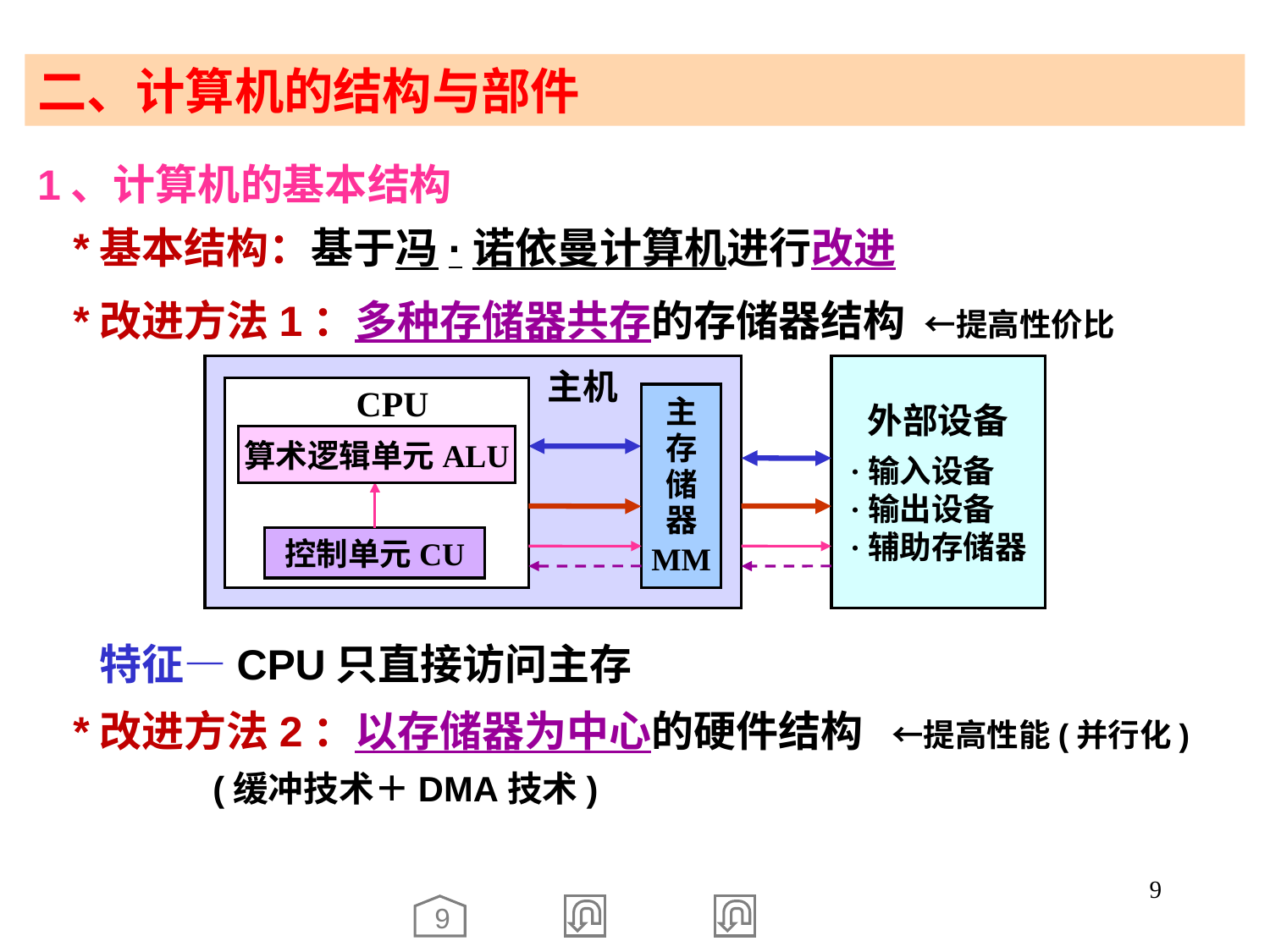

二、计算机的结构与部件
1、计算机的基本结构
   *基本结构：基于冯·诺依曼计算机进行改进
   *改进方法1：多种存储器共存的存储器结构  ←提高性价比

外部设备
  ·输入设备
  ·输出设备
  ·辅助存储器
主机

CPU
主
存
储
器
MM
算术逻辑单元ALU

控制单元CU

      特征—CPU只直接访问主存
   *改进方法2：以存储器为中心的硬件结构   ←提高性能(并行化)
                  (缓冲技术＋DMA技术)
9

9